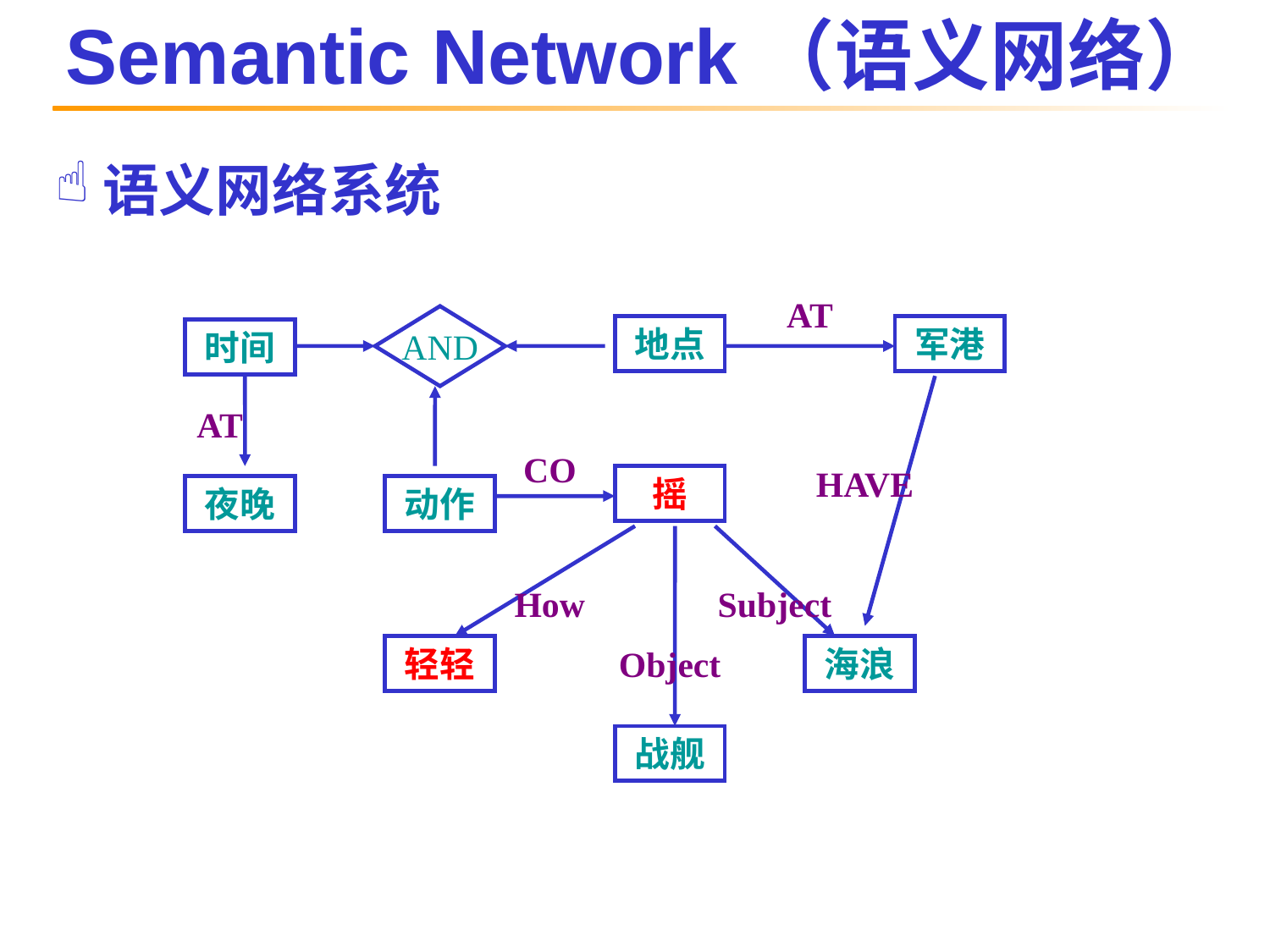

# Semantic Network（语义网络）
语义网络系统
AT
AND
地点
军港
时间

AT
CO
HAVE
？
夜晚
动作

How
Subject
？
Object
海浪
战舰
摇
轻轻